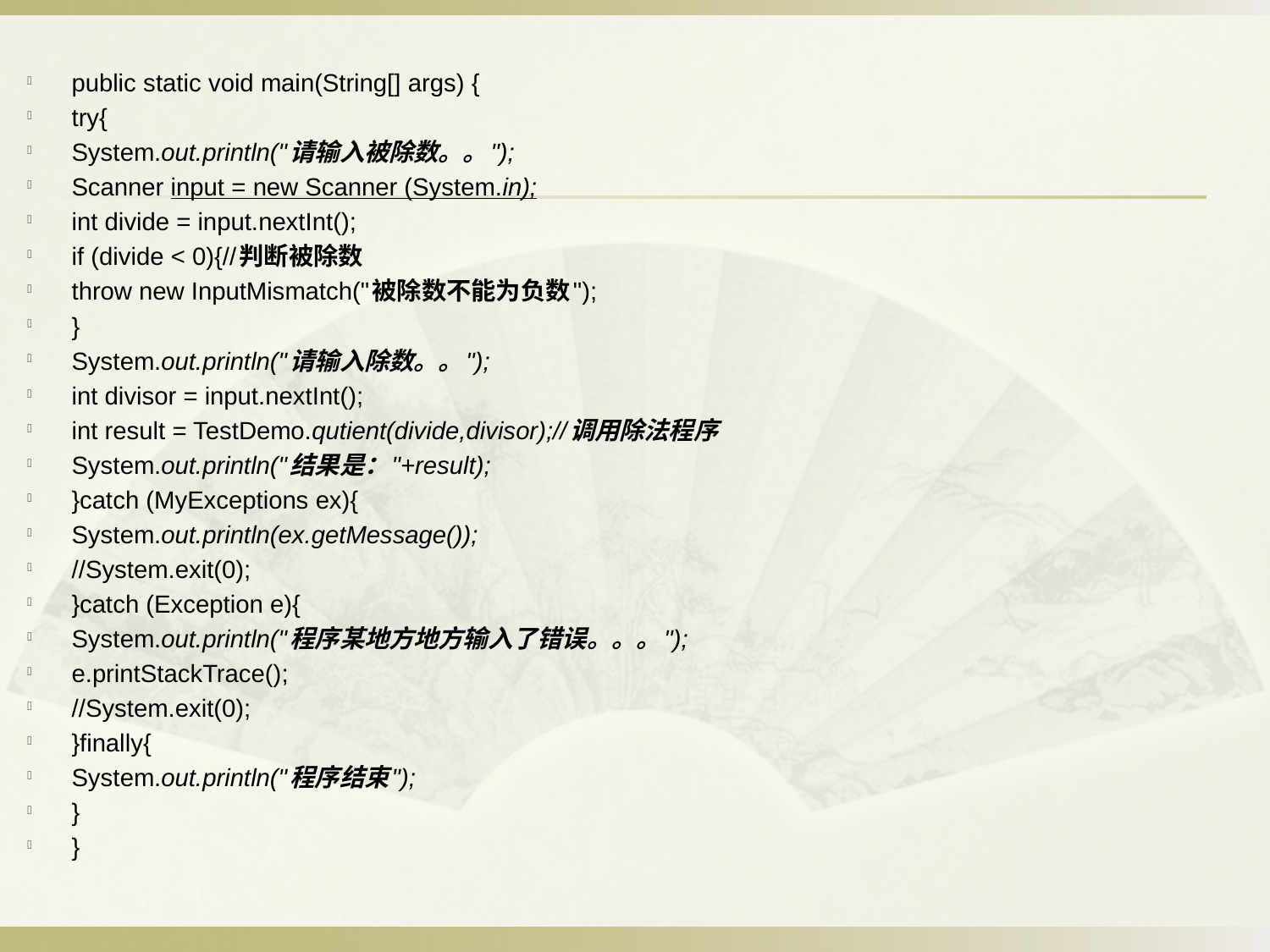

public static void main(String[] args) {
try{
System.out.println("请输入被除数。。");
Scanner input = new Scanner (System.in);
int divide = input.nextInt();
if (divide < 0){//判断被除数
throw new InputMismatch("被除数不能为负数");
}
System.out.println("请输入除数。。");
int divisor = input.nextInt();
int result = TestDemo.qutient(divide,divisor);//调用除法程序
System.out.println("结果是："+result);
}catch (MyExceptions ex){
System.out.println(ex.getMessage());
//System.exit(0);
}catch (Exception e){
System.out.println("程序某地方地方输入了错误。。。");
e.printStackTrace();
//System.exit(0);
}finally{
System.out.println("程序结束");
}
}